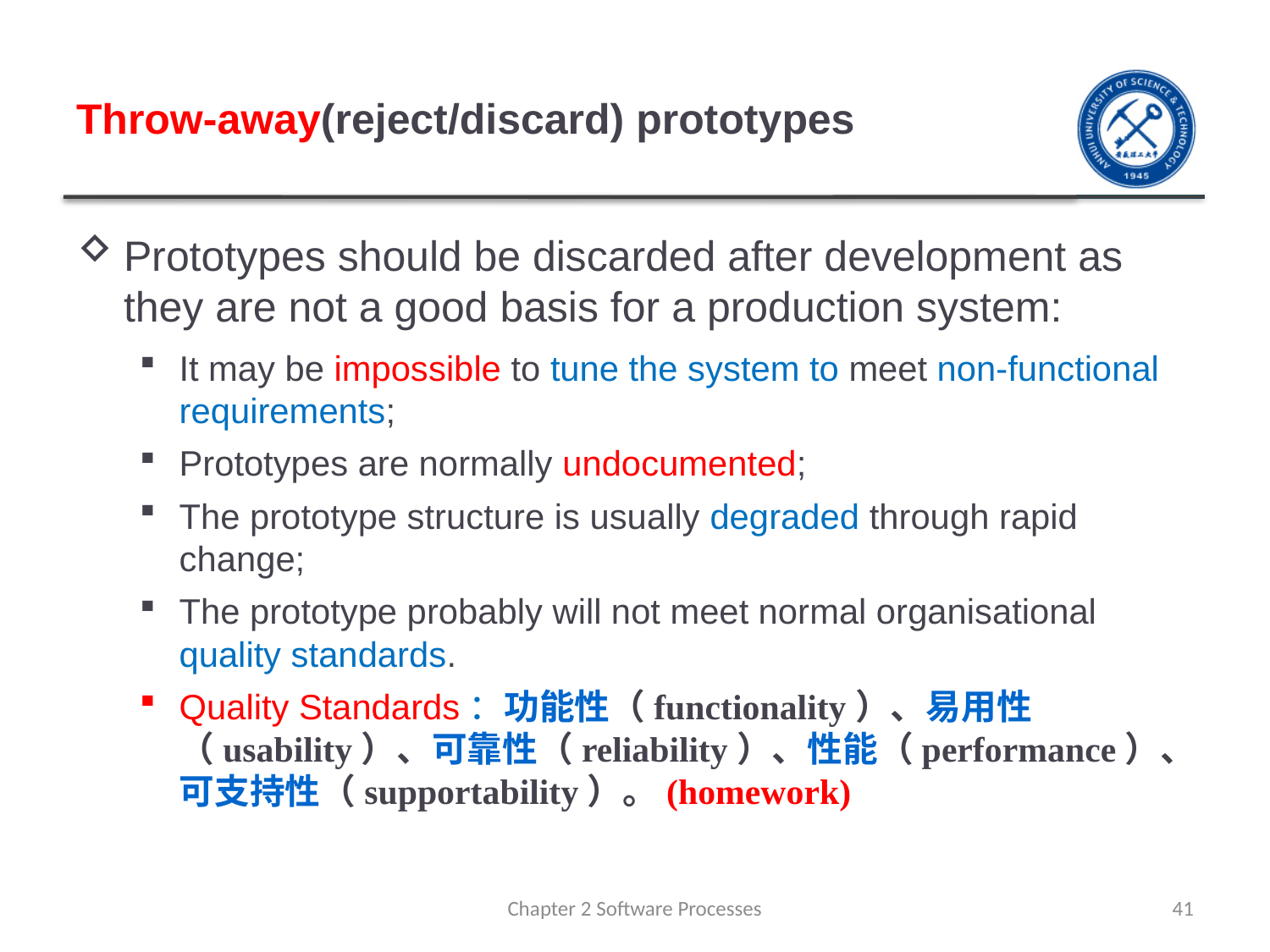

# Throw-away(reject/discard) prototypes
Prototypes should be discarded after development as they are not a good basis for a production system:
It may be impossible to tune the system to meet non-functional requirements;
Prototypes are normally undocumented;
The prototype structure is usually degraded through rapid change;
The prototype probably will not meet normal organisational quality standards.
Quality Standards：功能性（functionality）、易用性（usability）、可靠性（reliability）、性能（performance）、可支持性（supportability）。(homework)
Chapter 2 Software Processes
41